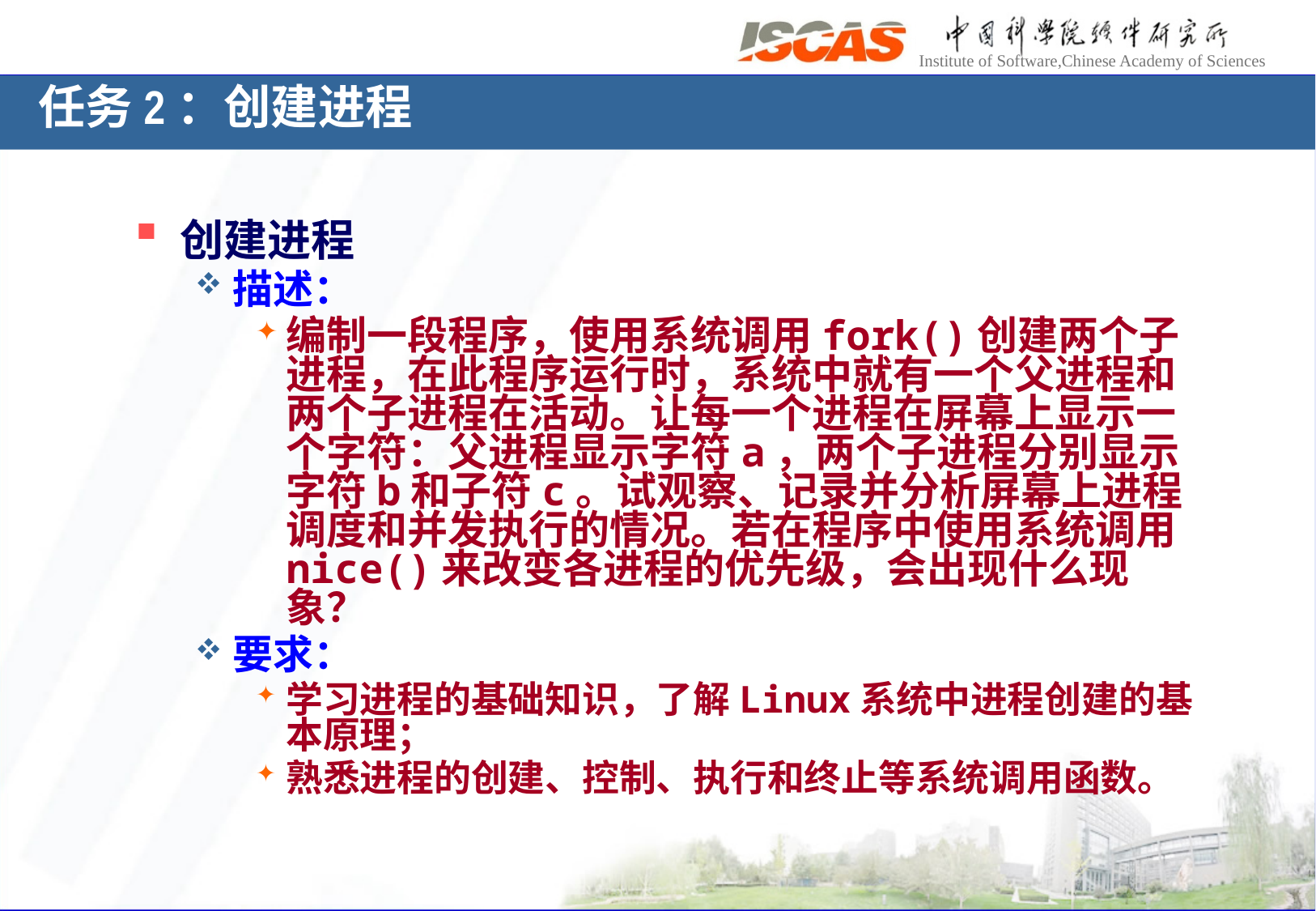

任务2：创建进程
创建进程
描述：
编制一段程序，使用系统调用fork()创建两个子进程，在此程序运行时，系统中就有一个父进程和两个子进程在活动。让每一个进程在屏幕上显示一个字符：父进程显示字符a，两个子进程分别显示字符b和子符c。试观察、记录并分析屏幕上进程调度和并发执行的情况。若在程序中使用系统调用nice()来改变各进程的优先级，会出现什么现象？
要求：
学习进程的基础知识，了解Linux系统中进程创建的基本原理；
熟悉进程的创建、控制、执行和终止等系统调用函数。